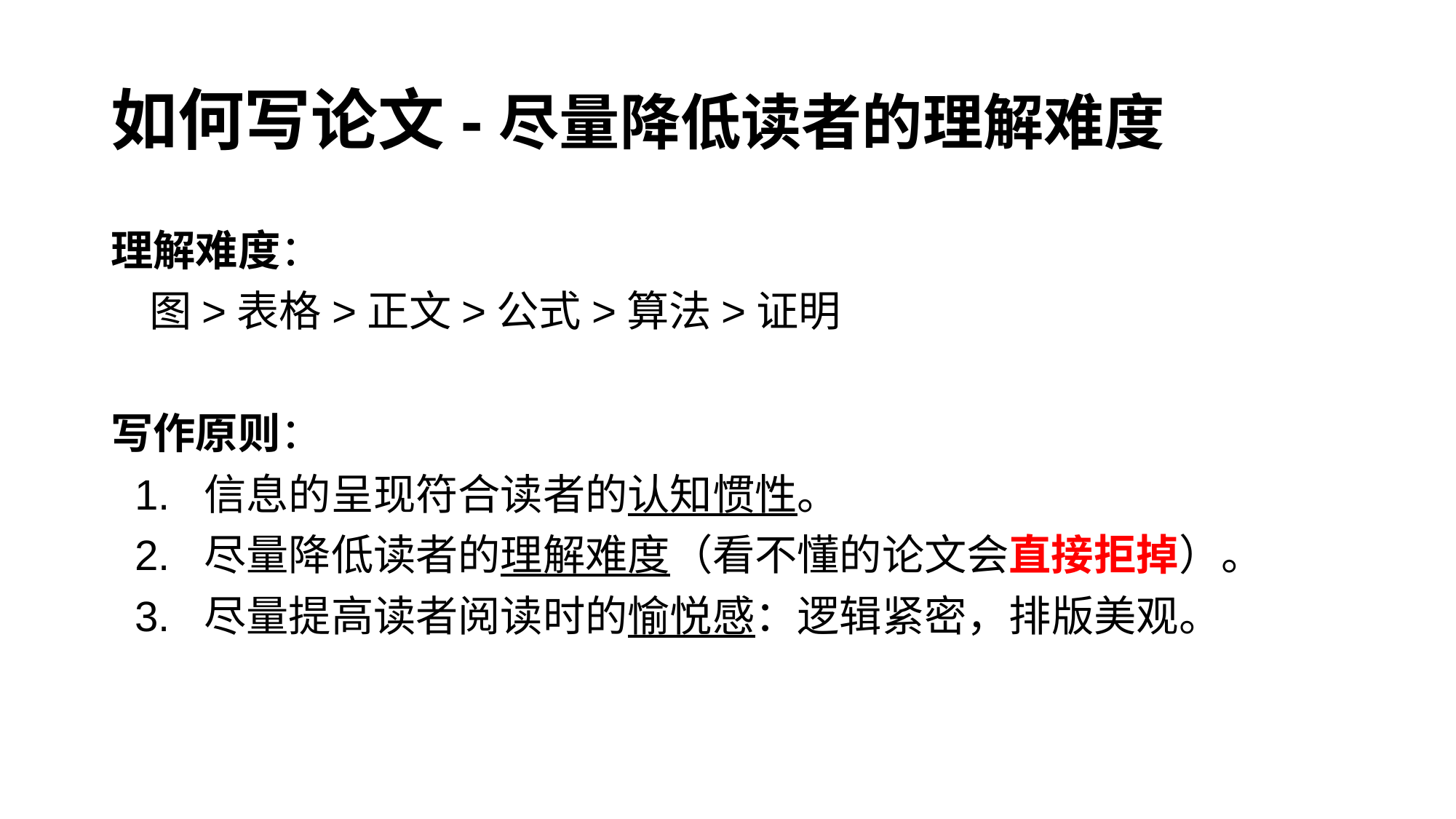

# 如何写论文-尽量降低读者的理解难度
理解难度：
   图>表格>正文>公式>算法>证明

写作原则：
  1.  信息的呈现符合读者的认知惯性。
  2.  尽量降低读者的理解难度（看不懂的论文会直接拒掉）。
  3.  尽量提高读者阅读时的愉悦感：逻辑紧密，排版美观。